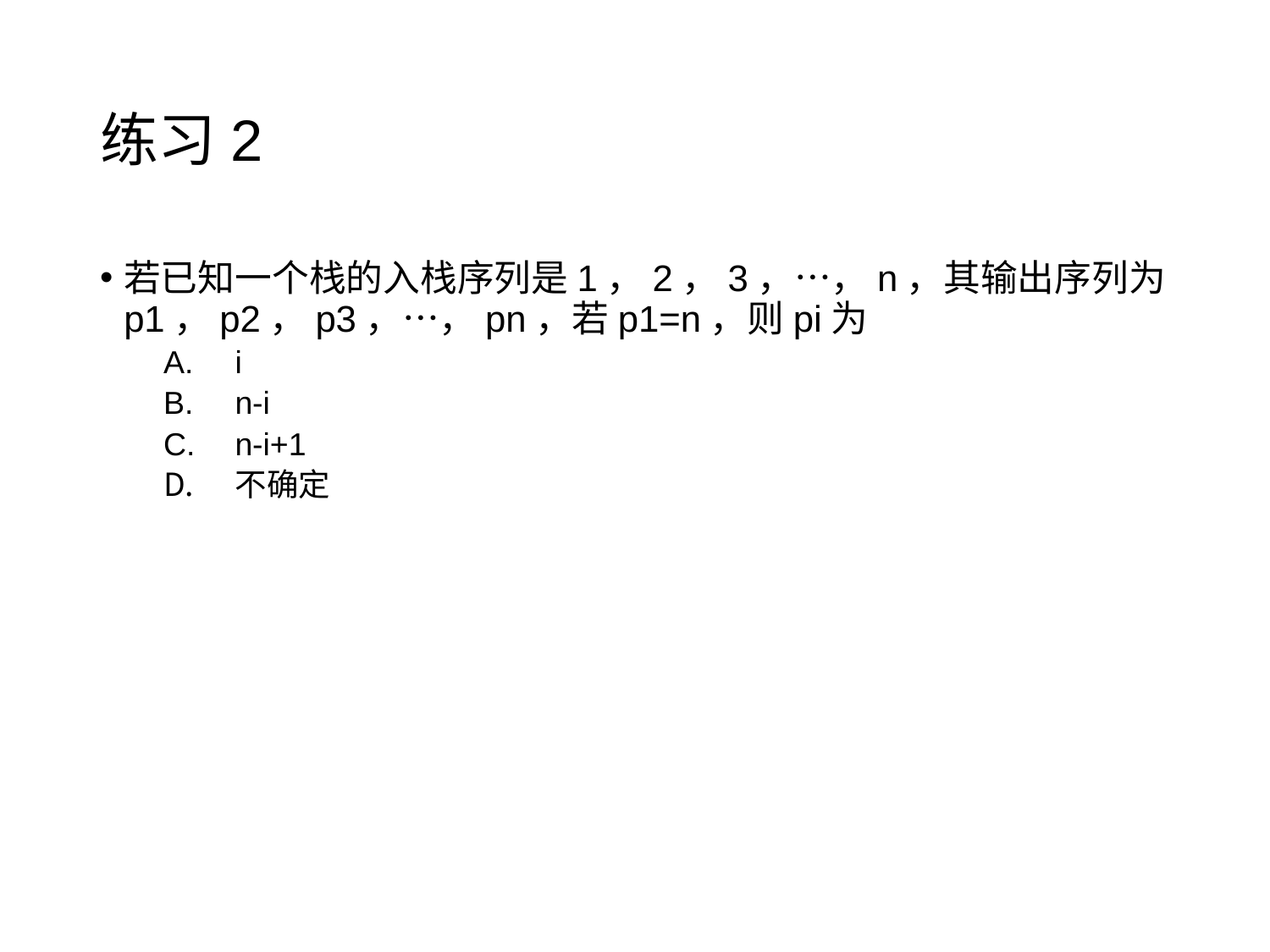

# 练习2
若已知一个栈的入栈序列是1，2，3，…，n，其输出序列为p1，p2，p3，…，pn，若p1=n，则pi为
i
n-i
n-i+1
不确定